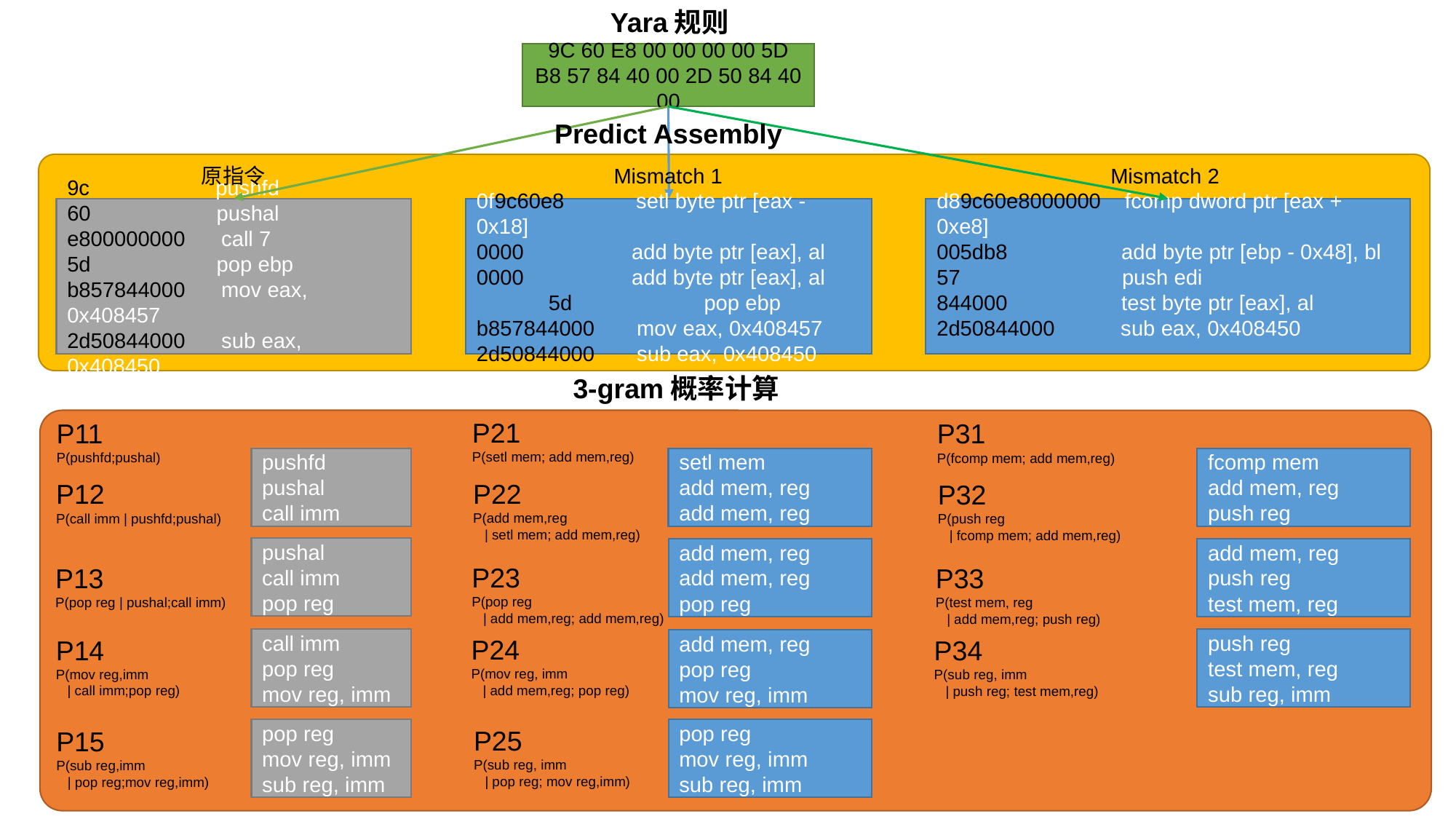

Yara规则
9C 60 E8 00 00 00 00 5D B8 57 84 40 00 2D 50 84 40 00
Predict Assembly

Mismatch 2
Mismatch 1
原指令
d89c60e8000000    fcomp dword ptr [eax + 0xe8]
005db8                   add byte ptr [ebp - 0x48], bl
57                           push edi
844000                   test byte ptr [eax], al
2d50844000           sub eax, 0x408450

9c                     pushfd
60                     pushal
e800000000      call 7
5d                     pop ebp
b857844000      mov eax, 0x408457
2d50844000      sub eax, 0x408450
0f9c60e8            setl byte ptr [eax - 0x18]
0000                  add byte ptr [eax], al
0000                  add byte ptr [eax], al                  5d                      pop ebp
b857844000       mov eax, 0x408457
2d50844000       sub eax, 0x408450
3-gram概率计算

P21
P(setl mem; add mem,reg)
P11
P(pushfd;pushal)
P31
P(fcomp mem; add mem,reg)
pushfd
pushal
call imm
setl mem
add mem, reg
add mem, reg
fcomp mem
add mem, reg
push reg
P22
P(add mem,reg
   | setl mem; add mem,reg)
P12
P(call imm | pushfd;pushal)
P32
P(push reg
   | fcomp mem; add mem,reg)
pushal
call imm
pop reg
add mem, reg
add mem, reg
pop reg
add mem, reg
push reg
test mem, reg
P23
P(pop reg
   | add mem,reg; add mem,reg)
P13
P(pop reg | pushal;call imm)
P33
P(test mem, reg
   | add mem,reg; push reg)
P24
P(mov reg, imm
   | add mem,reg; pop reg)
P14
P(mov reg,imm
   | call imm;pop reg)
P34
P(sub reg, imm
   | push reg; test mem,reg)
call imm
pop reg
mov reg, imm
push reg
test mem, reg
sub reg, imm
add mem, reg
pop reg
mov reg, imm
P25
P(sub reg, imm
   | pop reg; mov reg,imm)
P15
P(sub reg,imm
   | pop reg;mov reg,imm)
pop reg
mov reg, imm
sub reg, imm
pop reg
mov reg, imm
sub reg, imm